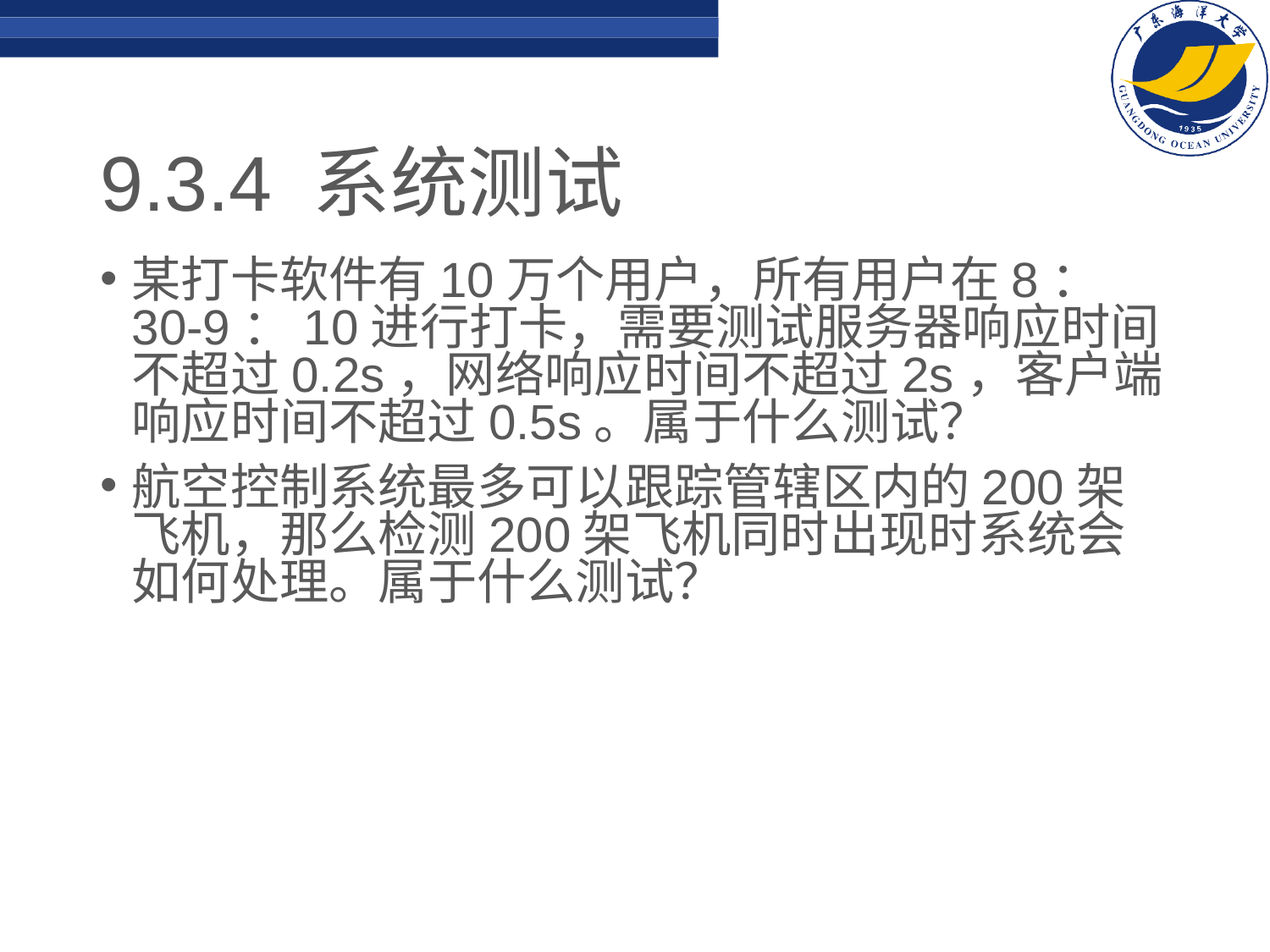

# 9.3.4 系统测试
某打卡软件有10万个用户，所有用户在8：30-9：10进行打卡，需要测试服务器响应时间不超过0.2s，网络响应时间不超过2s，客户端响应时间不超过0.5s。属于什么测试？
航空控制系统最多可以跟踪管辖区内的200架飞机，那么检测200架飞机同时出现时系统会如何处理。属于什么测试？

16